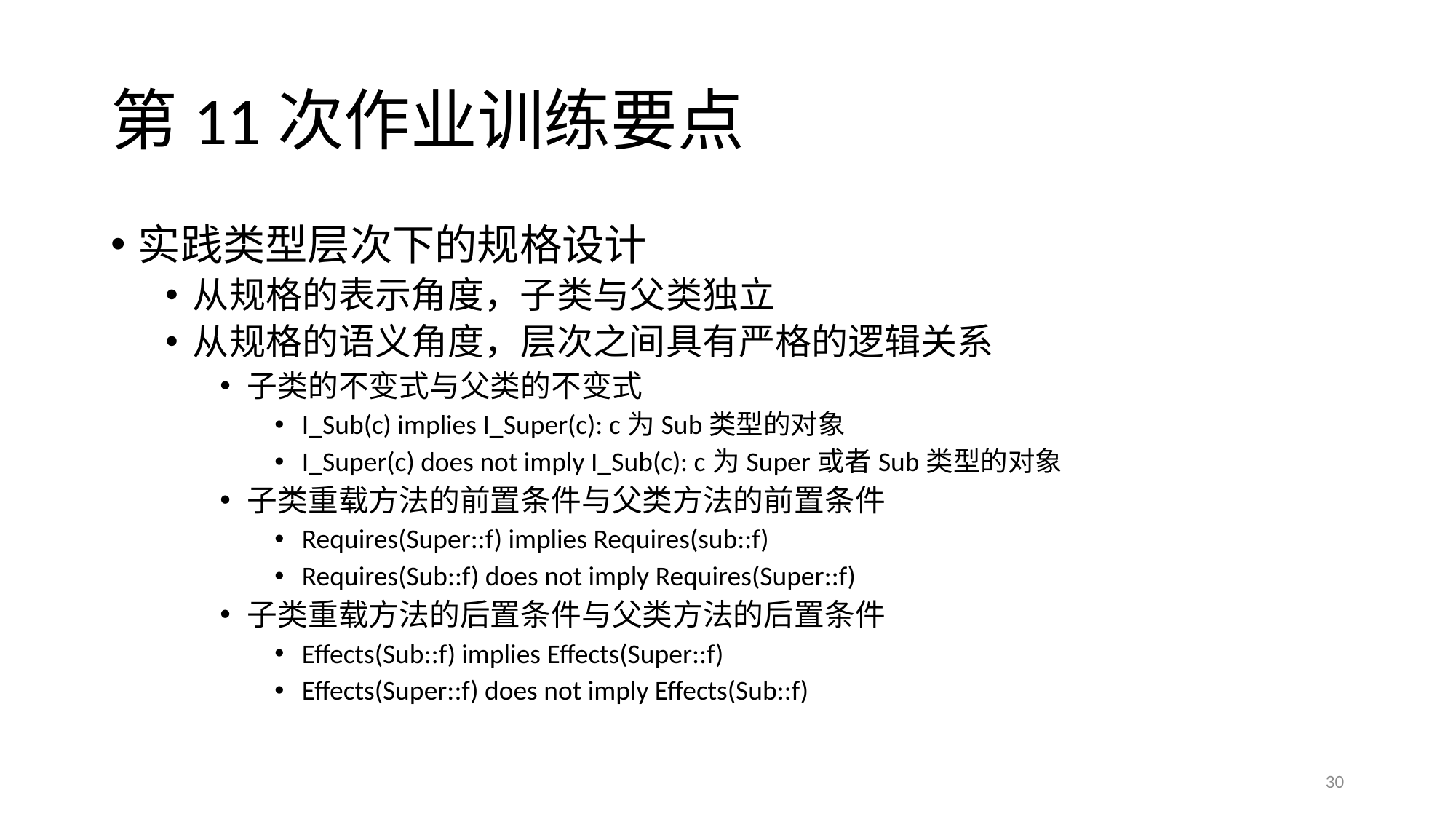

# 第11次作业训练要点
实践类型层次下的规格设计
从规格的表示角度，子类与父类独立
从规格的语义角度，层次之间具有严格的逻辑关系
子类的不变式与父类的不变式
I_Sub(c) implies I_Super(c): c为Sub类型的对象
I_Super(c) does not imply I_Sub(c): c为Super或者Sub类型的对象
子类重载方法的前置条件与父类方法的前置条件
Requires(Super::f) implies Requires(sub::f)
Requires(Sub::f) does not imply Requires(Super::f)
子类重载方法的后置条件与父类方法的后置条件
Effects(Sub::f) implies Effects(Super::f)
Effects(Super::f) does not imply Effects(Sub::f)
30